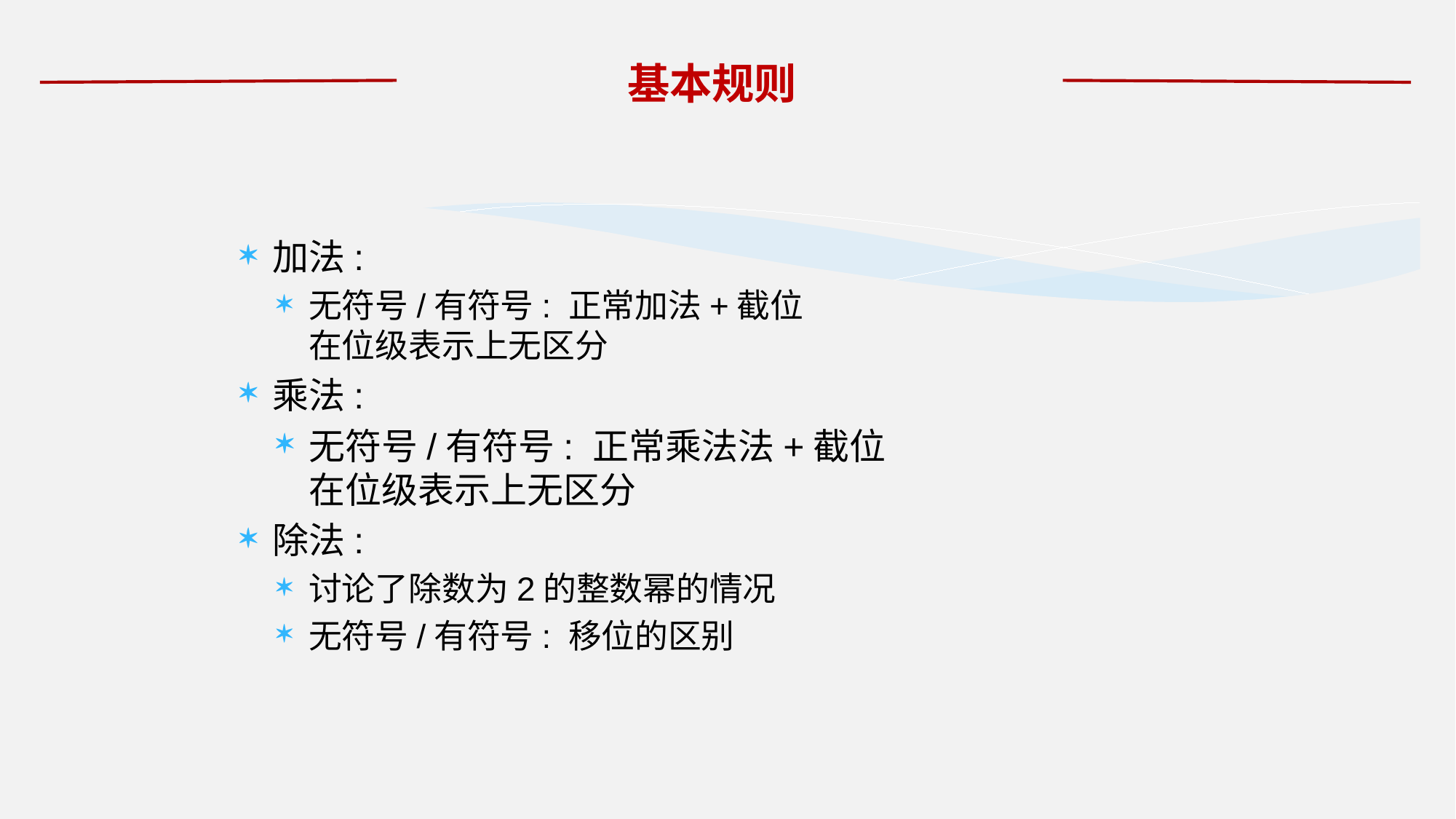

# 基本规则
加法:
无符号/有符号: 正常加法+截位
在位级表示上无区分
乘法:
无符号/有符号: 正常乘法法+截位
在位级表示上无区分
除法:
讨论了除数为2的整数幂的情况
无符号/有符号: 移位的区别